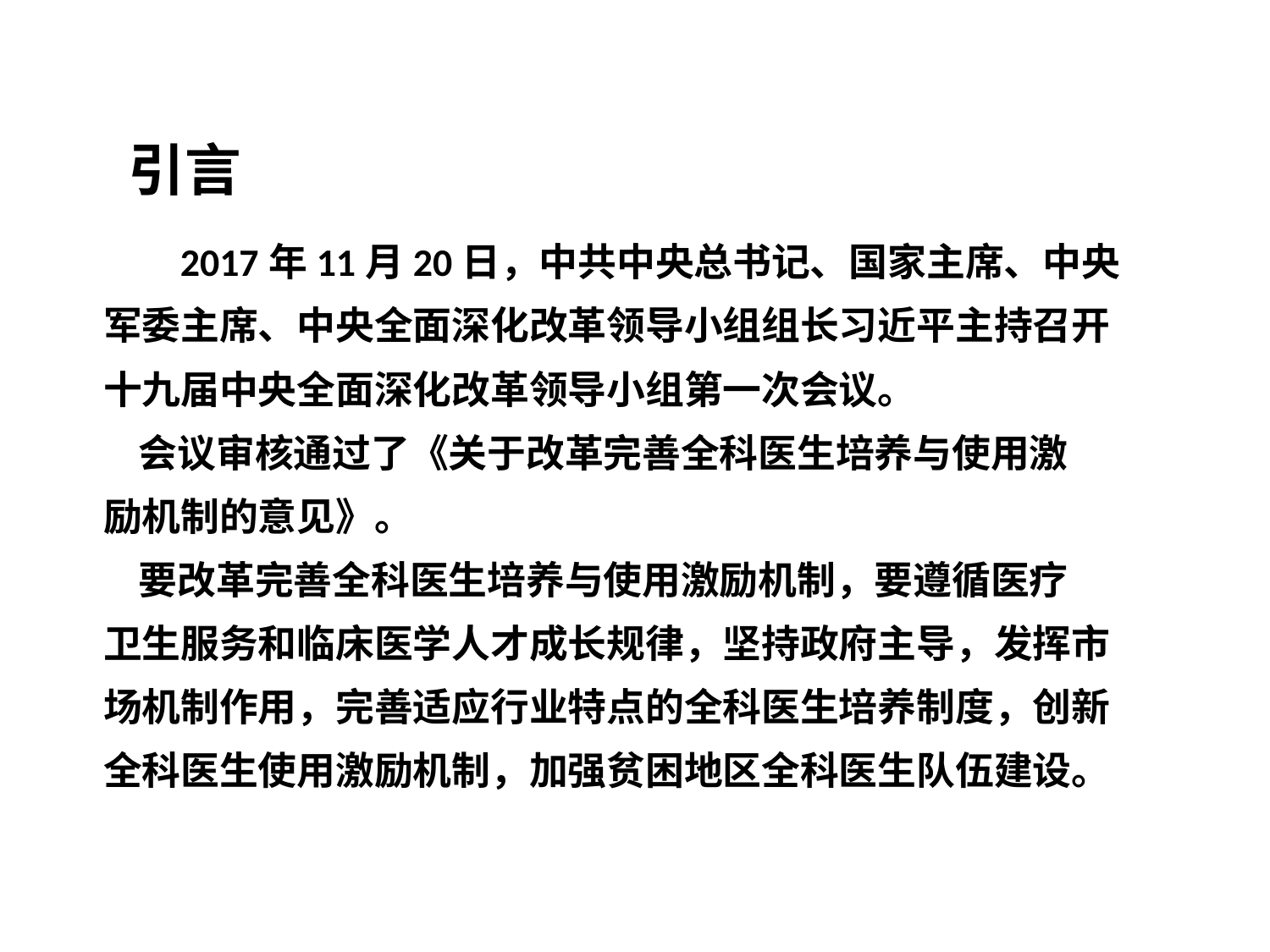

# 引言
            2017年11月20日，中共中央总书记、国家主席、中央
  军委主席、中央全面深化改革领导小组组长习近平主持召开
  十九届中央全面深化改革领导小组第一次会议。
      会议审核通过了《关于改革完善全科医生培养与使用激
  励机制的意见》。
      要改革完善全科医生培养与使用激励机制，要遵循医疗
  卫生服务和临床医学人才成长规律，坚持政府主导，发挥市
  场机制作用，完善适应行业特点的全科医生培养制度，创新
  全科医生使用激励机制，加强贫困地区全科医生队伍建设。